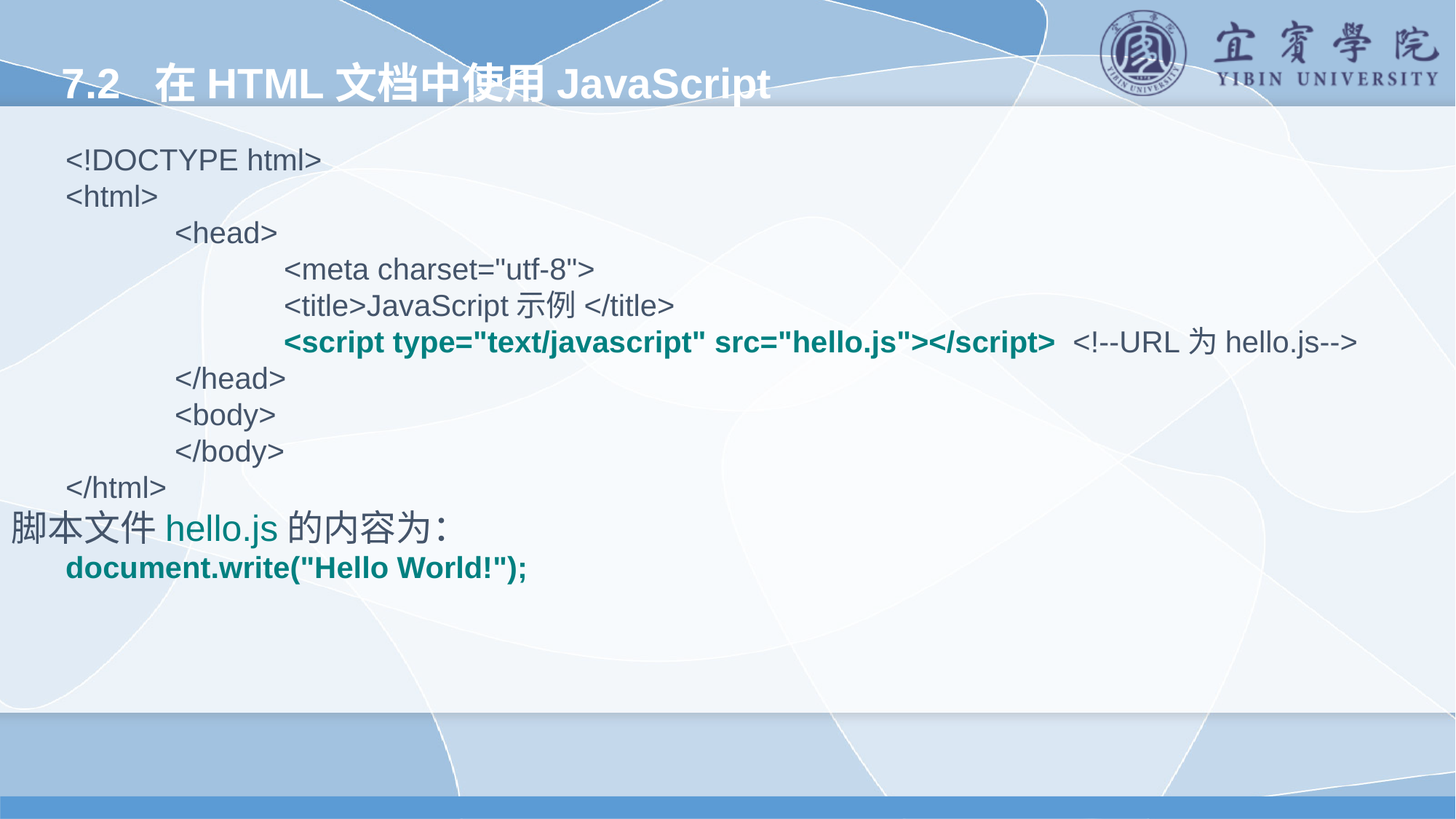

7.2  在HTML文档中使用JavaScript
<!DOCTYPE html>
<html>
	<head>
		<meta charset="utf-8">
		<title>JavaScript示例</title>
		<script type="text/javascript" src="hello.js"></script>  <!--URL为hello.js-->
	</head>
	<body>
	</body>
</html>
脚本文件hello.js的内容为：
document.write("Hello World!");